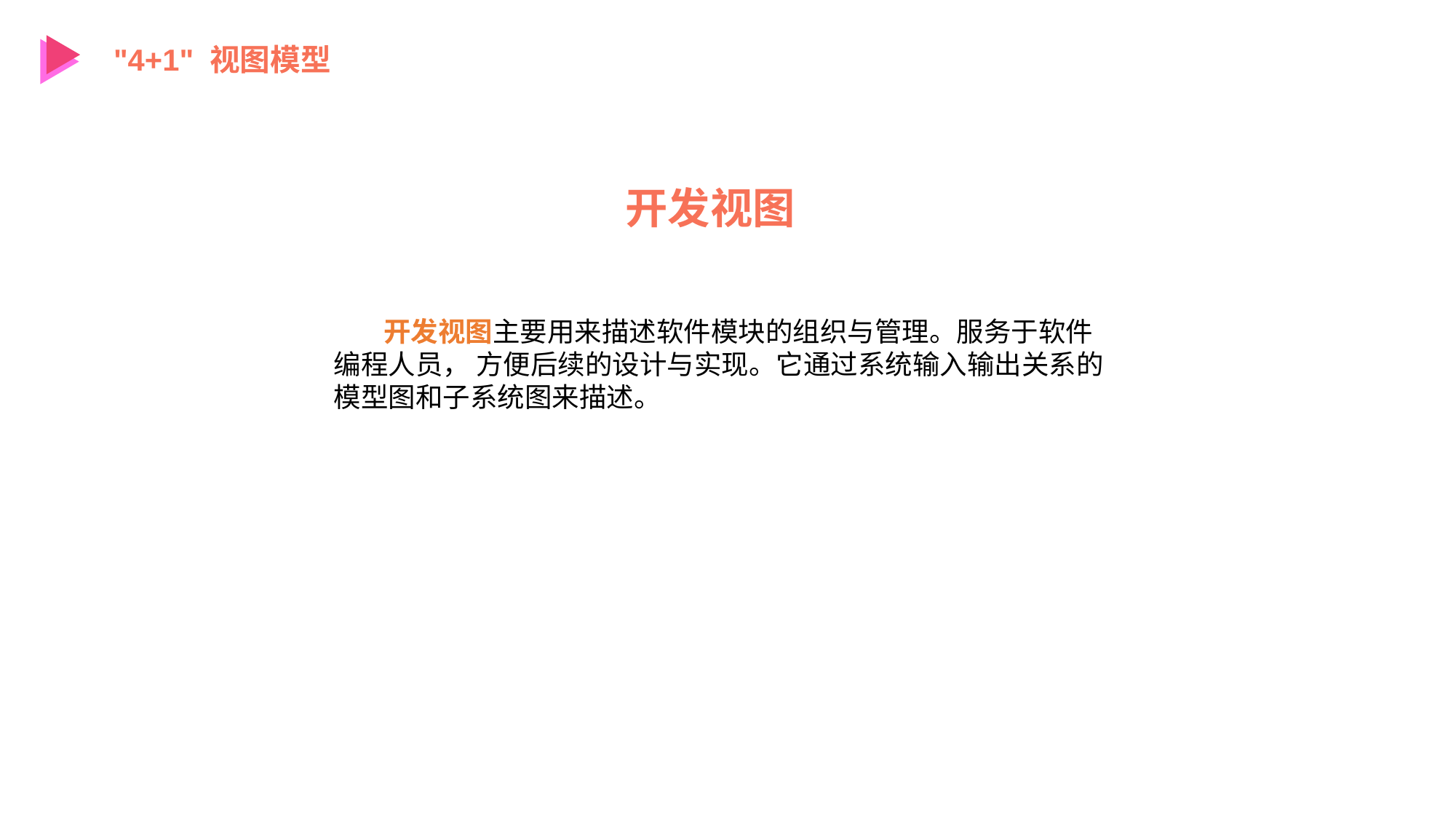

"4+1" 视图模型

开发视图
       开发视图主要用来描述软件模块的组织与管理。服务于软件编程人员， 方便后续的设计与实现。它通过系统输入输出关系的模型图和子系统图来描述。